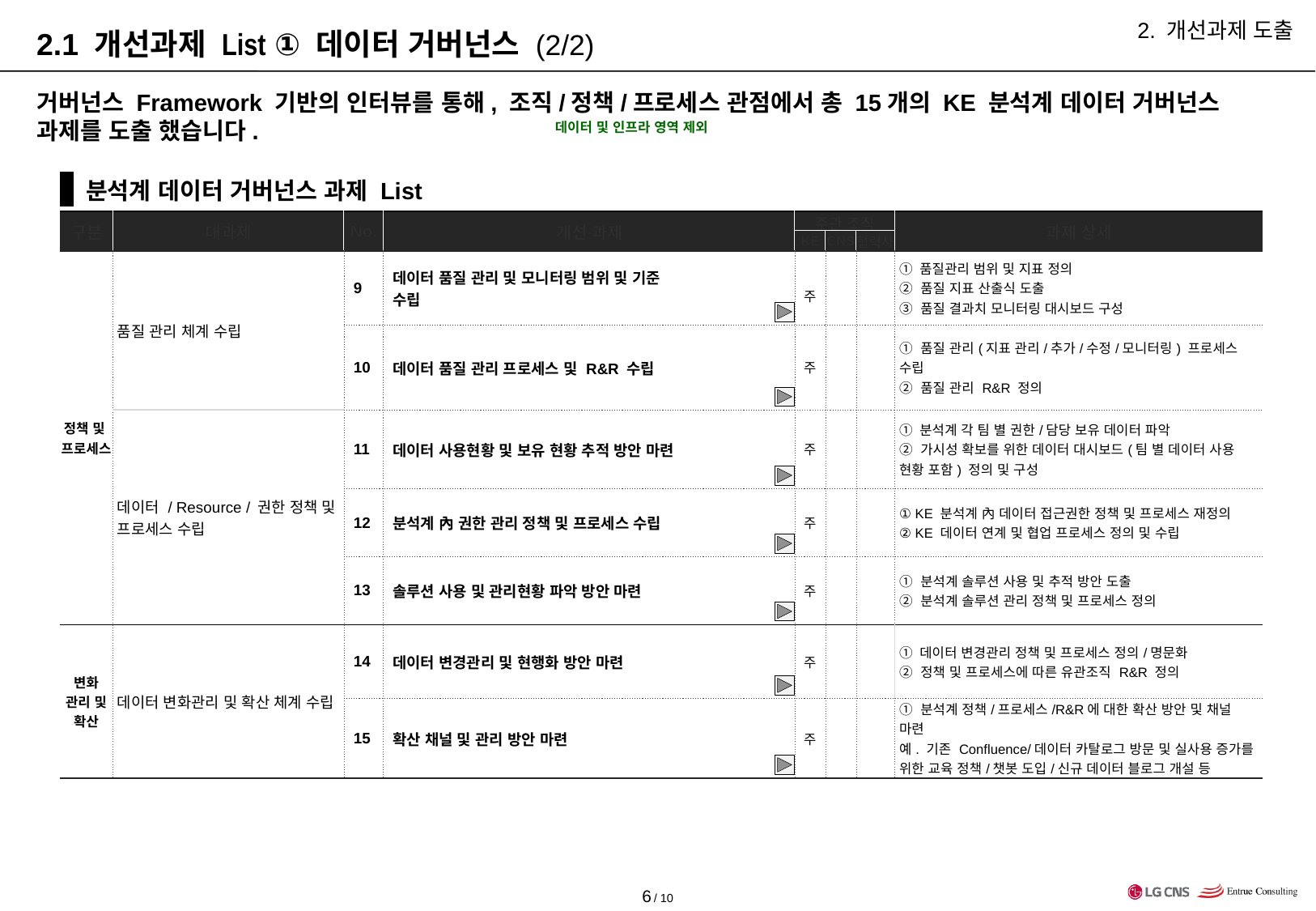

# 2.1 개선과제 List ① 데이터 거버넌스 (2/2)
2. 개선과제 도출
거버넌스 Framework 기반의 인터뷰를 통해, 조직/정책/프로세스 관점에서 총 15개의 KE 분석계 데이터 거버넌스 과제를 도출 했습니다.
데이터 및 인프라 영역 제외
   분석계 데이터 거버넌스 과제 List
| 구분 | 대과제 | No. | 개선 과제 | 주관 조직 |  |  | 과제 상세 |
| --- | --- | --- | --- | --- | --- | --- | --- |
|  |  |  |  | KE | CNS | 협력사 |  |
| 정책 및 프로세스 | 품질 관리 체계 수립 | 9 | 데이터 품질 관리 및 모니터링 범위 및 기준 수립 | 주 |  |  | ① 품질관리 범위 및 지표 정의 ② 품질 지표 산출식 도출 ③ 품질 결과치 모니터링 대시보드 구성 |
|  | /// | 10 | 데이터 품질 관리 프로세스 및 R&R 수립 | 주 |  |  | ① 품질 관리(지표 관리/추가/수정/모니터링) 프로세스 수립 ② 품질 관리 R&R 정의 |
|  | 데이터 / Resource / 권한 정책 및 프로세스 수립 | 11 | 데이터 사용현황 및 보유 현황 추적 방안 마련 | 주 |  |  | ① 분석계 각 팀 별 권한/담당 보유 데이터 파악 ② 가시성 확보를 위한 데이터 대시보드(팀 별 데이터 사용 현황 포함) 정의 및 구성 |
|  | /// | 12 | 분석계 內 권한 관리 정책 및 프로세스 수립 | 주 |  |  | ① KE 분석계 內 데이터 접근권한 정책 및 프로세스 재정의 ② KE 데이터 연계 및 협업 프로세스 정의 및 수립 |
|  | /// | 13 | 솔루션 사용 및 관리현황 파악 방안 마련 | 주 |  |  | ① 분석계 솔루션 사용 및 추적 방안 도출 ② 분석계 솔루션 관리 정책 및 프로세스 정의 |
| 변화 관리 및 확산 | 데이터 변화관리 및 확산 체계 수립 | 14 | 데이터 변경관리 및 현행화 방안 마련 | 주 |  |  | ① 데이터 변경관리 정책 및 프로세스 정의/명문화 ② 정책 및 프로세스에 따른 유관조직 R&R 정의 |
|  | /// | 15 | 확산 채널 및 관리 방안 마련 | 주 |  |  | ① 분석계 정책/프로세스/R&R에 대한 확산 방안 및 채널 마련 예. 기존 Confluence/데이터 카탈로그 방문 및 실사용 증가를 위한 교육 정책/챗봇 도입/신규 데이터 블로그 개설 등 |